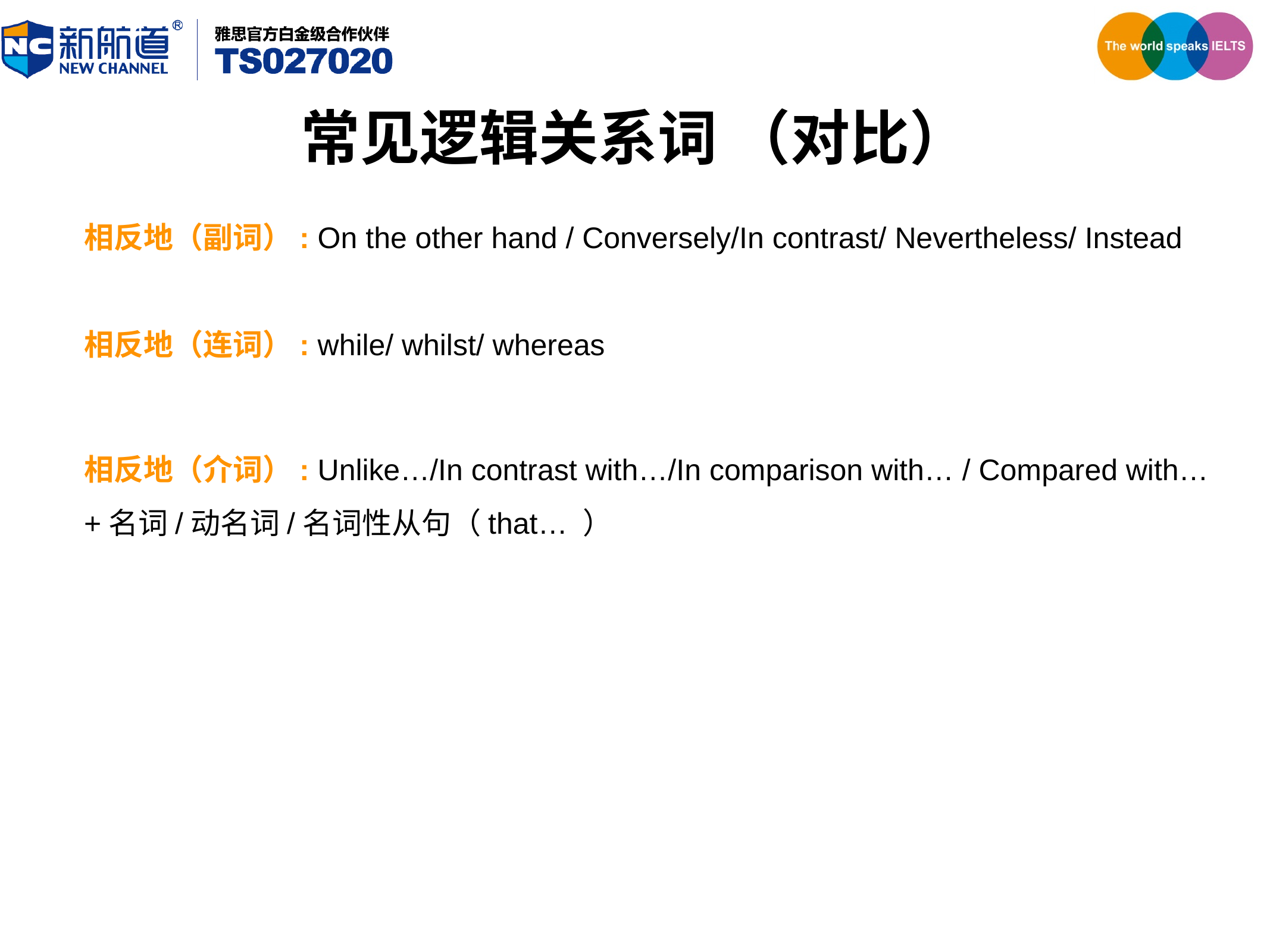

常见逻辑关系词 （对比）
相反地（副词）: On the other hand / Conversely/In contrast/ Nevertheless/ Instead

相反地（连词）: while/ whilst/ whereas

相反地（介词）: Unlike…/In contrast with…/In comparison with… / Compared with…+名词/动名词/名词性从句（that… ）